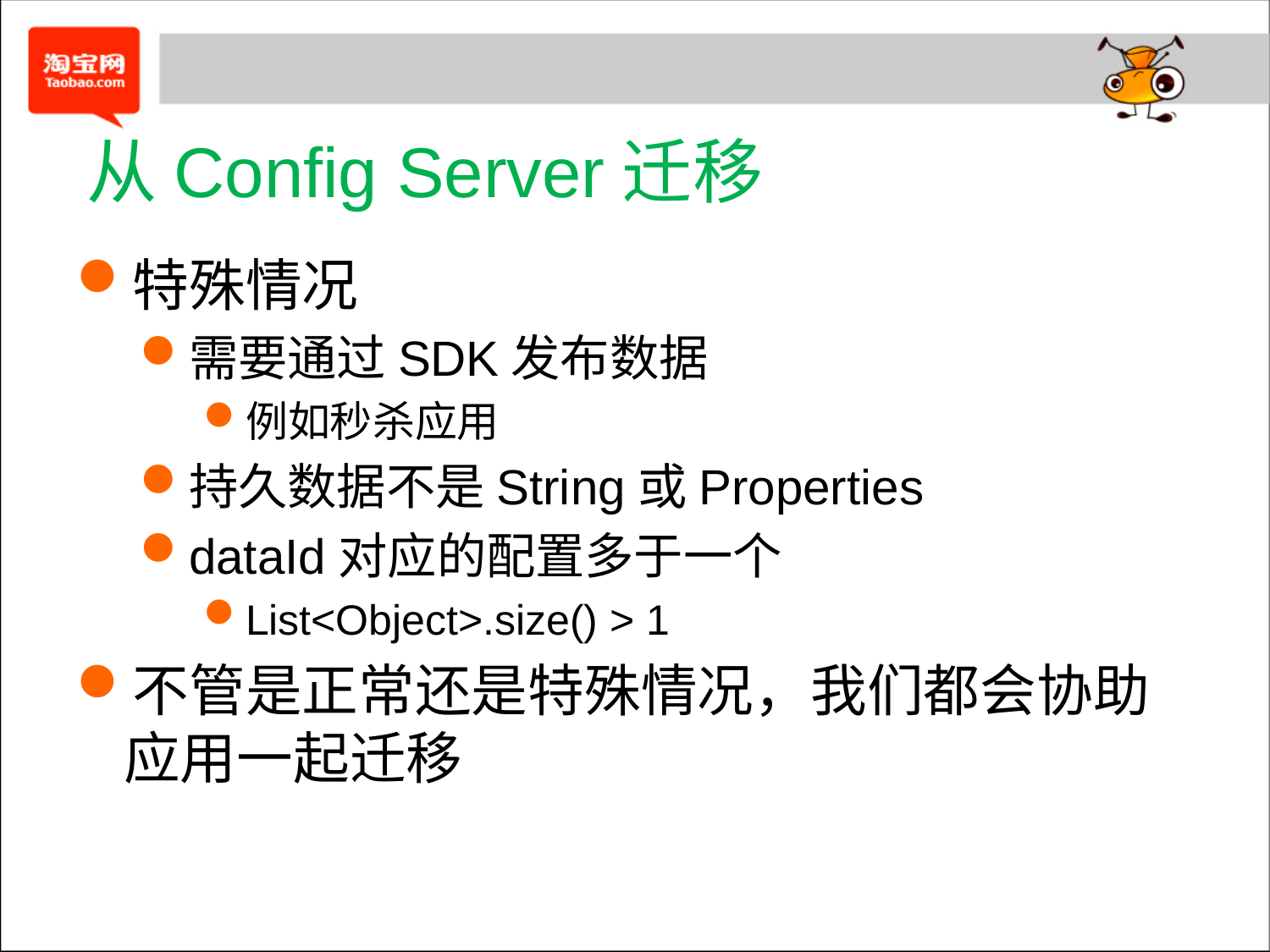

# 从Config Server迁移
特殊情况
需要通过SDK发布数据
例如秒杀应用
持久数据不是String或Properties
dataId对应的配置多于一个
List<Object>.size() > 1
不管是正常还是特殊情况，我们都会协助应用一起迁移